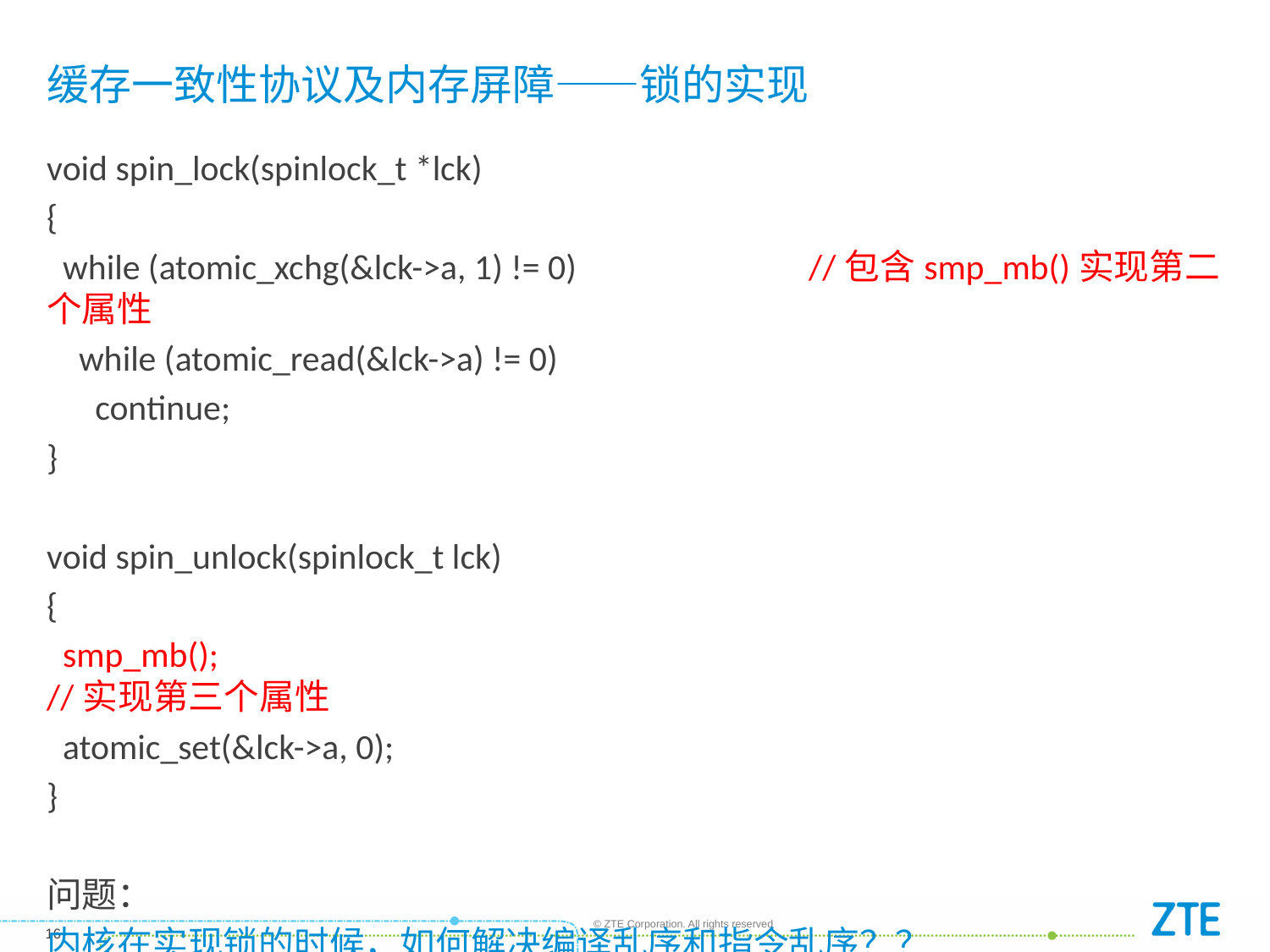

# 缓存一致性协议及内存屏障——锁的实现
void spin_lock(spinlock_t *lck)
{
  while (atomic_xchg(&lck->a, 1) != 0)		//包含smp_mb()实现第二个属性
    while (atomic_read(&lck->a) != 0)
      continue;
}

void spin_unlock(spinlock_t lck)
{
  smp_mb();								//实现第三个属性
  atomic_set(&lck->a, 0);
}

问题：
内核在实现锁的时候，如何解决编译乱序和指令乱序？？